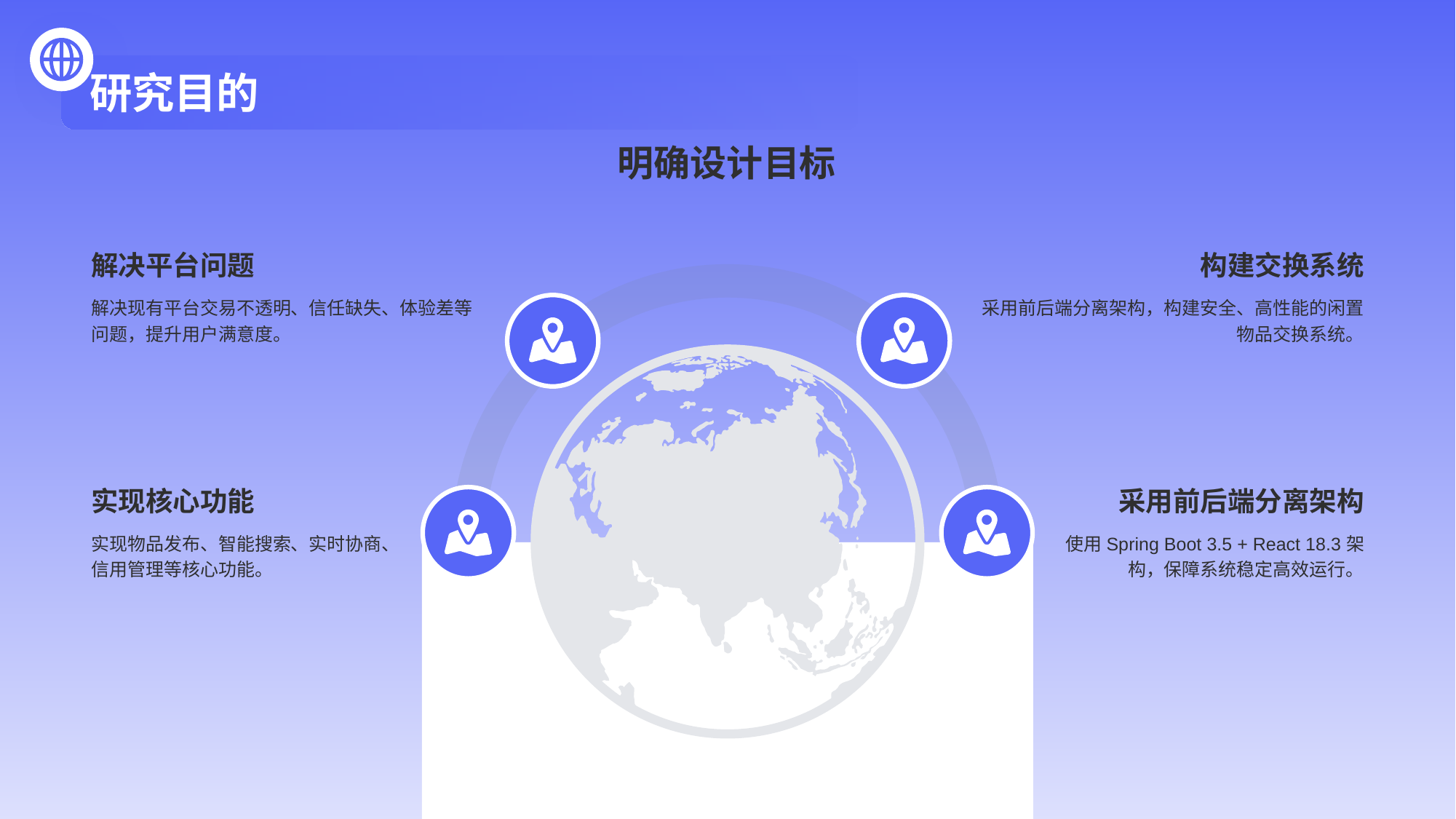

# 研究目的
明确设计目标
解决平台问题
解决现有平台交易不透明、信任缺失、体验差等问题，提升用户满意度。

构建交换系统
采用前后端分离架构，构建安全、高性能的闲置物品交换系统。

实现核心功能

实现物品发布、智能搜索、实时协商、信用管理等核心功能。
采用前后端分离架构

使用Spring Boot 3.5 + React 18.3架构，保障系统稳定高效运行。